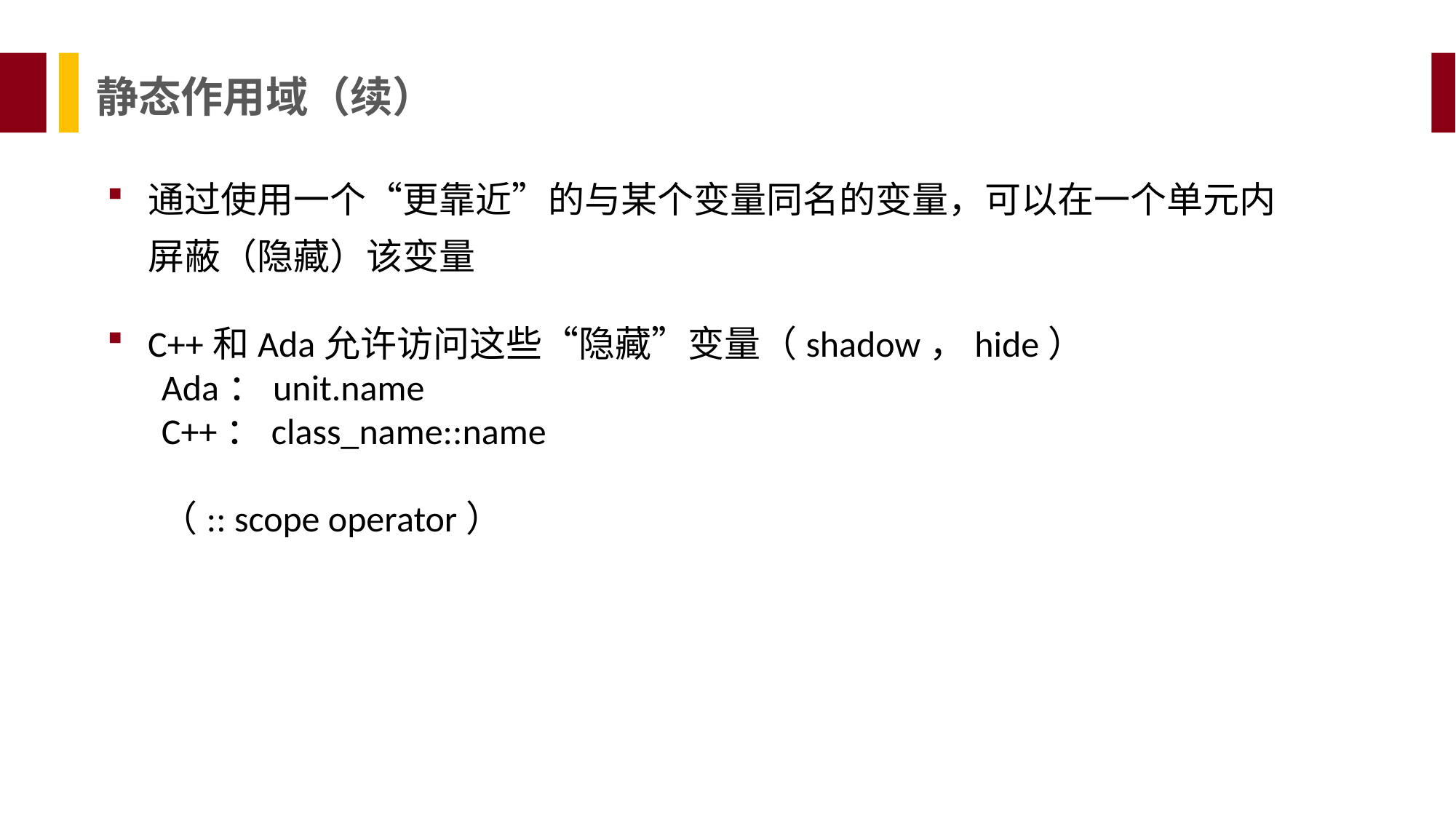

静态作用域（续）
通过使用一个“更靠近”的与某个变量同名的变量，可以在一个单元内屏蔽（隐藏）该变量
C++和Ada允许访问这些“隐藏”变量（shadow，hide）
Ada：unit.name
C++：class_name::name

（:: scope operator）